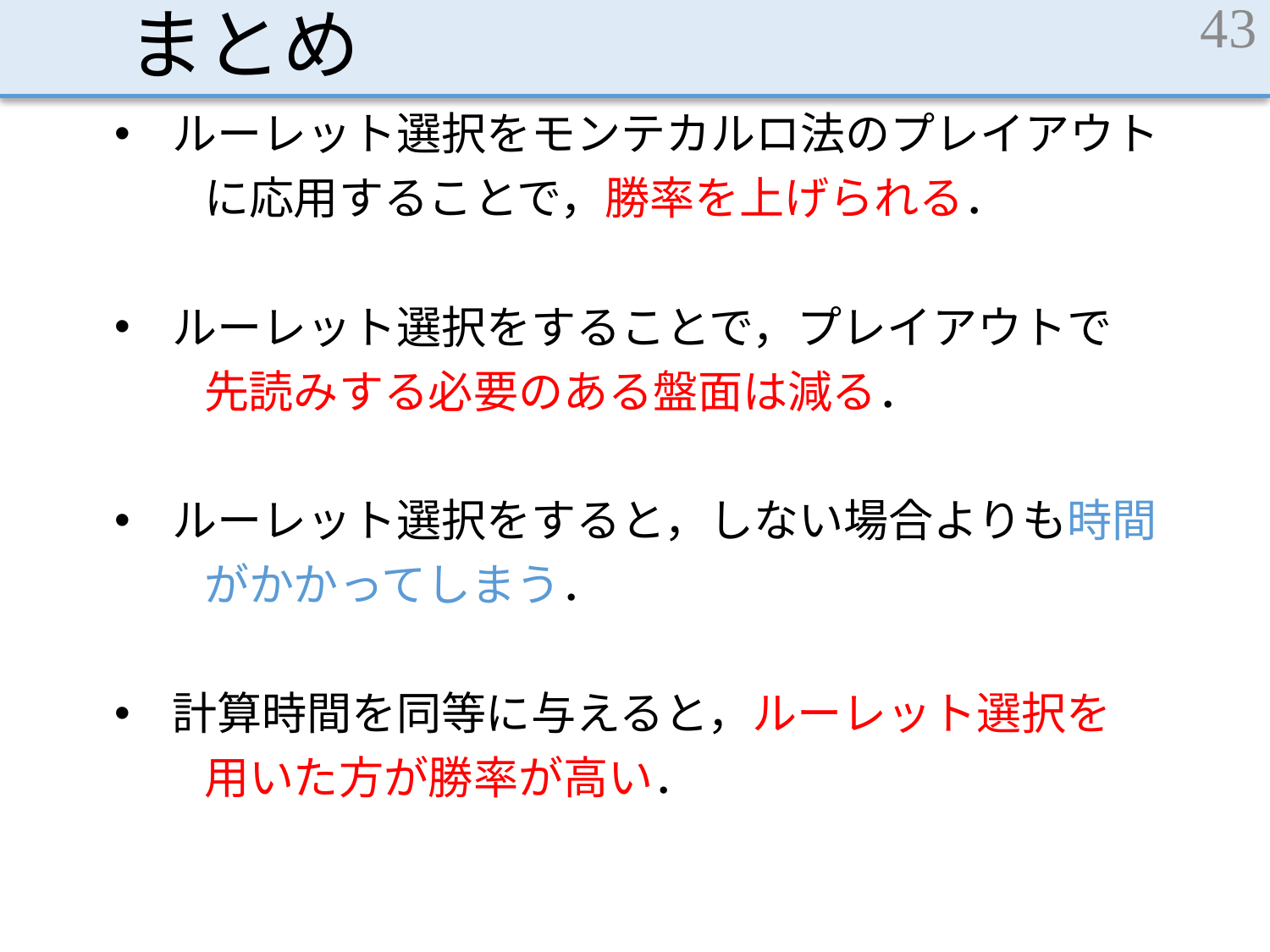

# まとめ
43
ルーレット選択をモンテカルロ法のプレイアウト
　　に応用することで，勝率を上げられる．

ルーレット選択をすることで，プレイアウトで
　　先読みする必要のある盤面は減る．

ルーレット選択をすると，しない場合よりも時間
　　がかかってしまう．

計算時間を同等に与えると，ルーレット選択を
　　用いた方が勝率が高い．